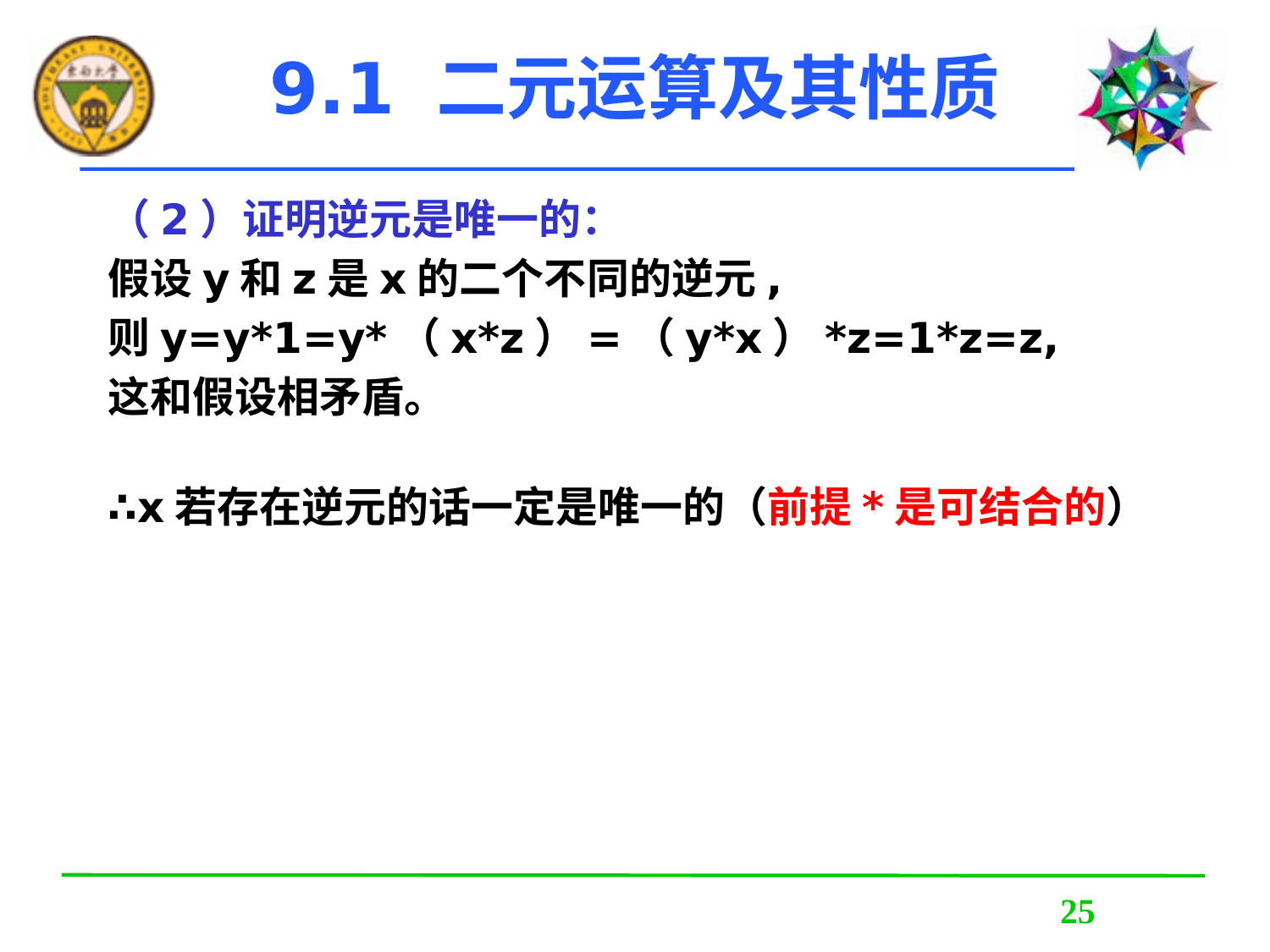

# 9.1 二元运算及其性质
（2）证明逆元是唯一的：
假设y和z是x的二个不同的逆元,
则y=y*1=y*（x*z）=（y*x）*z=1*z=z,
这和假设相矛盾。
∴x若存在逆元的话一定是唯一的（前提*是可结合的）